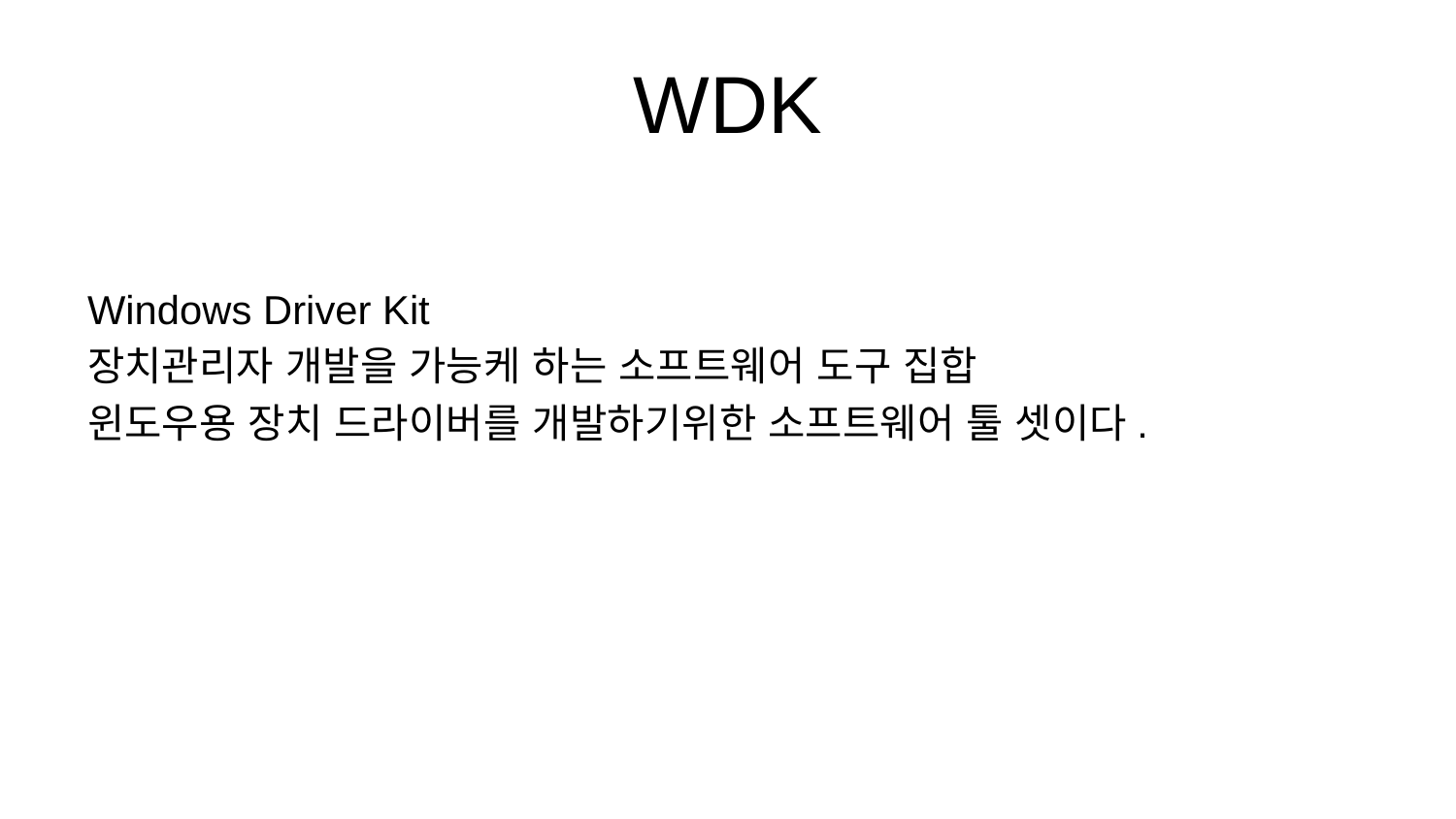

# WDK

Windows Driver Kit
장치관리자 개발을 가능케 하는 소프트웨어 도구 집합
윈도우용 장치 드라이버를 개발하기위한 소프트웨어 툴 셋이다.